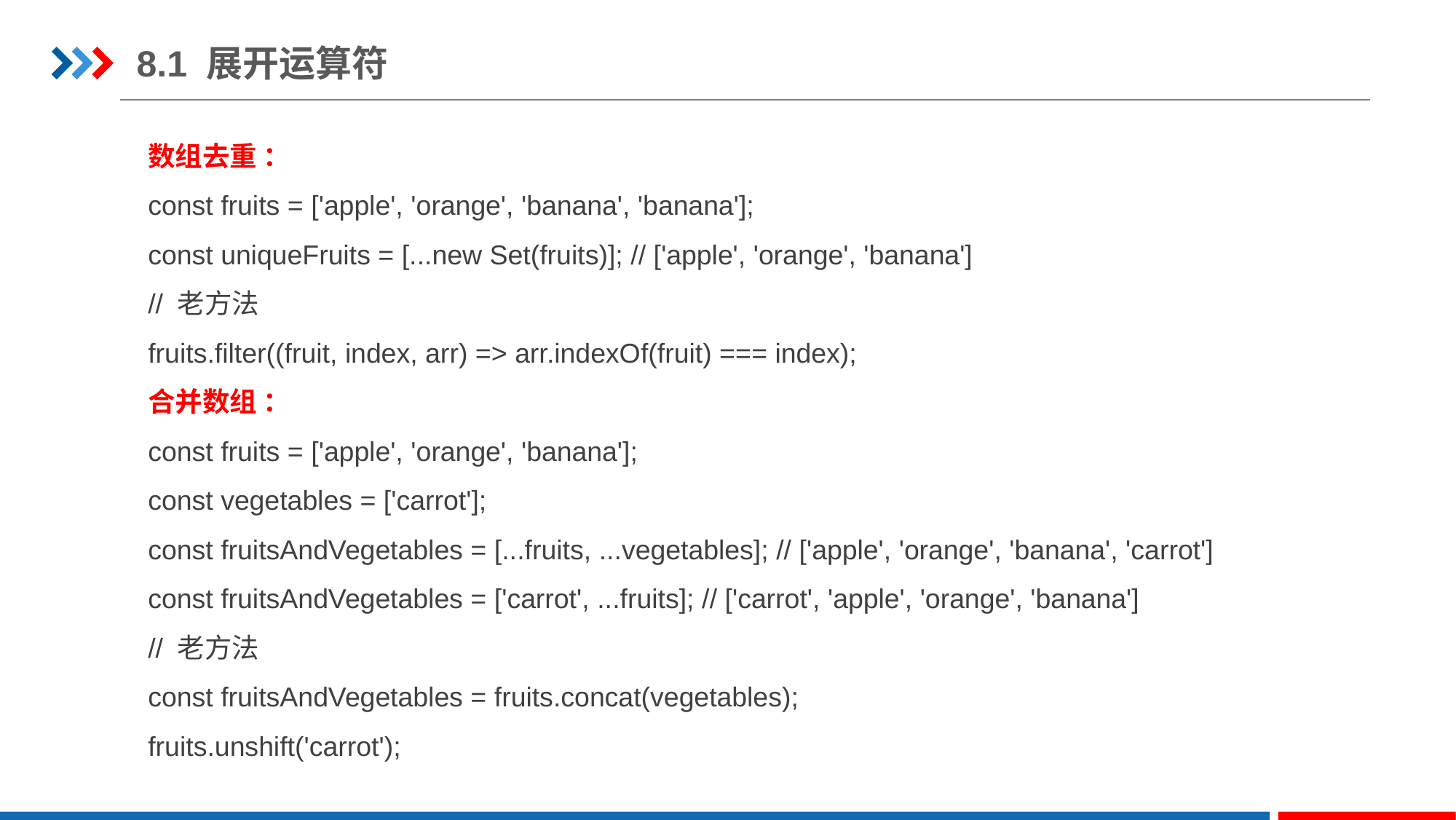

8.1 展开运算符
数组去重 ：
const fruits = ['apple', 'orange', 'banana', 'banana'];
const uniqueFruits = [...new Set(fruits)]; // ['apple', 'orange', 'banana']
// 老方法
fruits.filter((fruit, index, arr) => arr.indexOf(fruit) === index);
合并数组 ：
const fruits = ['apple', 'orange', 'banana'];
const vegetables = ['carrot'];
const fruitsAndVegetables = [...fruits, ...vegetables]; // ['apple', 'orange', 'banana', 'carrot']
const fruitsAndVegetables = ['carrot', ...fruits]; // ['carrot', 'apple', 'orange', 'banana']
// 老方法
const fruitsAndVegetables = fruits.concat(vegetables);
fruits.unshift('carrot');